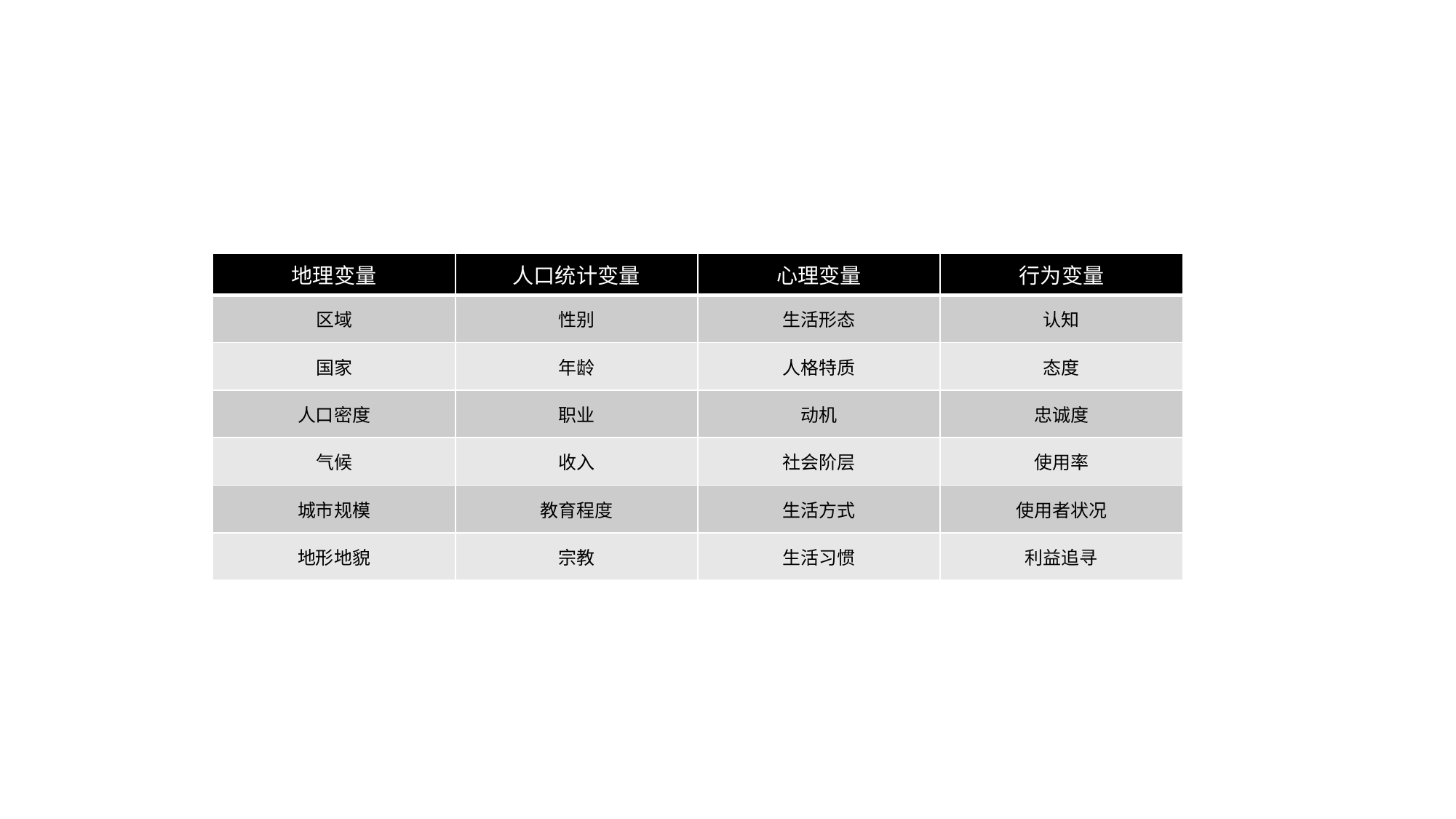

| 地理变量 | 人口统计变量 | 心理变量 | 行为变量 |
| --- | --- | --- | --- |
| 区域 | 性别 | 生活形态 | 认知 |
| 国家 | 年龄 | 人格特质 | 态度 |
| 人口密度 | 职业 | 动机 | 忠诚度 |
| 气候 | 收入 | 社会阶层 | 使用率 |
| 城市规模 | 教育程度 | 生活方式 | 使用者状况 |
| 地形地貌 | 宗教 | 生活习惯 | 利益追寻 |